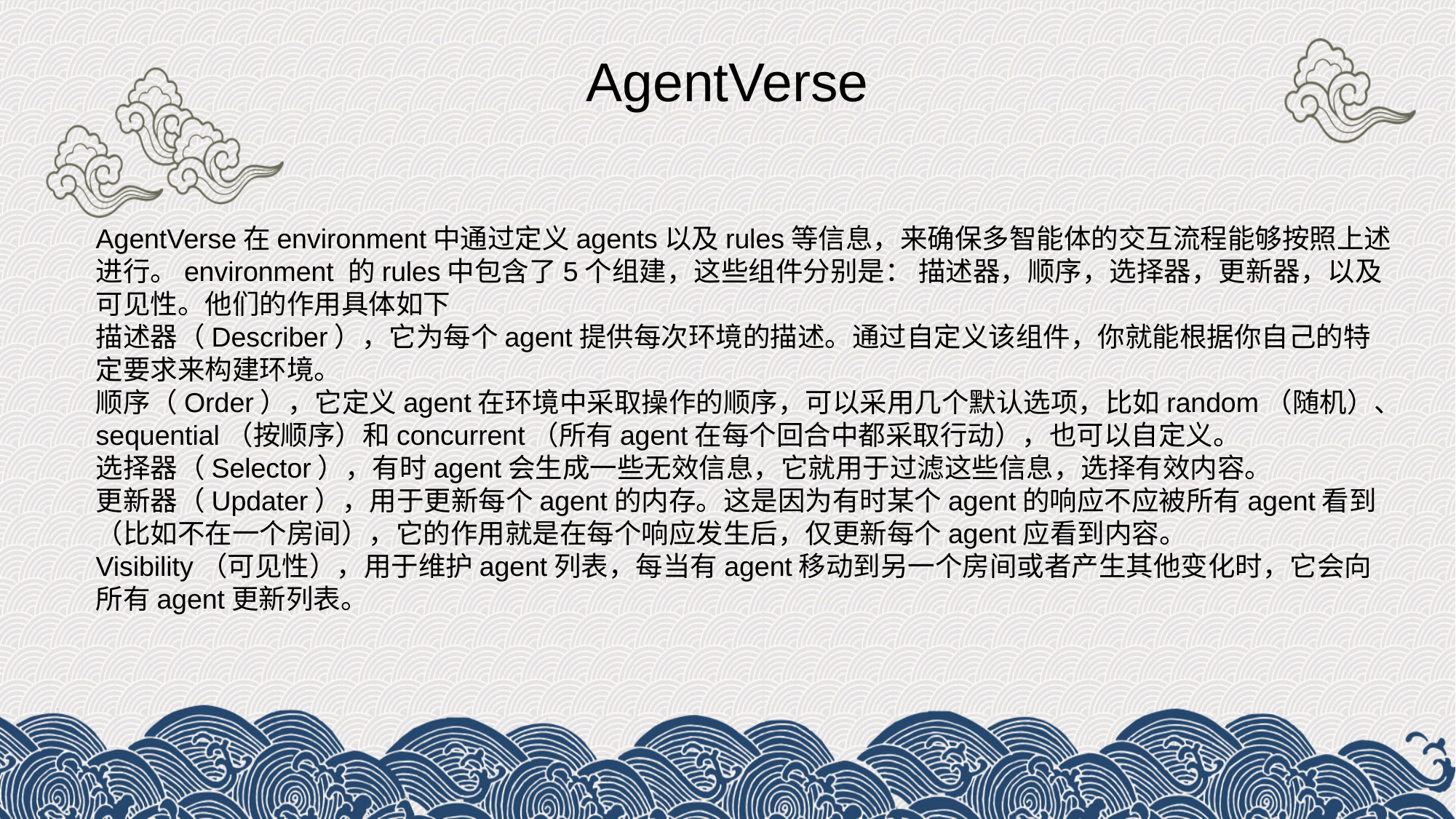

AgentVerse
AgentVerse在environment中通过定义agents以及rules等信息，来确保多智能体的交互流程能够按照上述进行。environment 的rules中包含了5个组建，这些组件分别是： 描述器，顺序，选择器，更新器，以及可见性。他们的作用具体如下
描述器（Describer），它为每个agent提供每次环境的描述。通过自定义该组件，你就能根据你自己的特定要求来构建环境。
顺序（Order），它定义agent在环境中采取操作的顺序，可以采用几个默认选项，比如random（随机）、sequential（按顺序）和concurrent（所有agent在每个回合中都采取行动），也可以自定义。
选择器（Selector），有时agent会生成一些无效信息，它就用于过滤这些信息，选择有效内容。
更新器（Updater），用于更新每个agent的内存。这是因为有时某个agent的响应不应被所有agent看到（比如不在一个房间），它的作用就是在每个响应发生后，仅更新每个agent应看到内容。
Visibility（可见性），用于维护agent列表，每当有agent移动到另一个房间或者产生其他变化时，它会向所有agent更新列表。